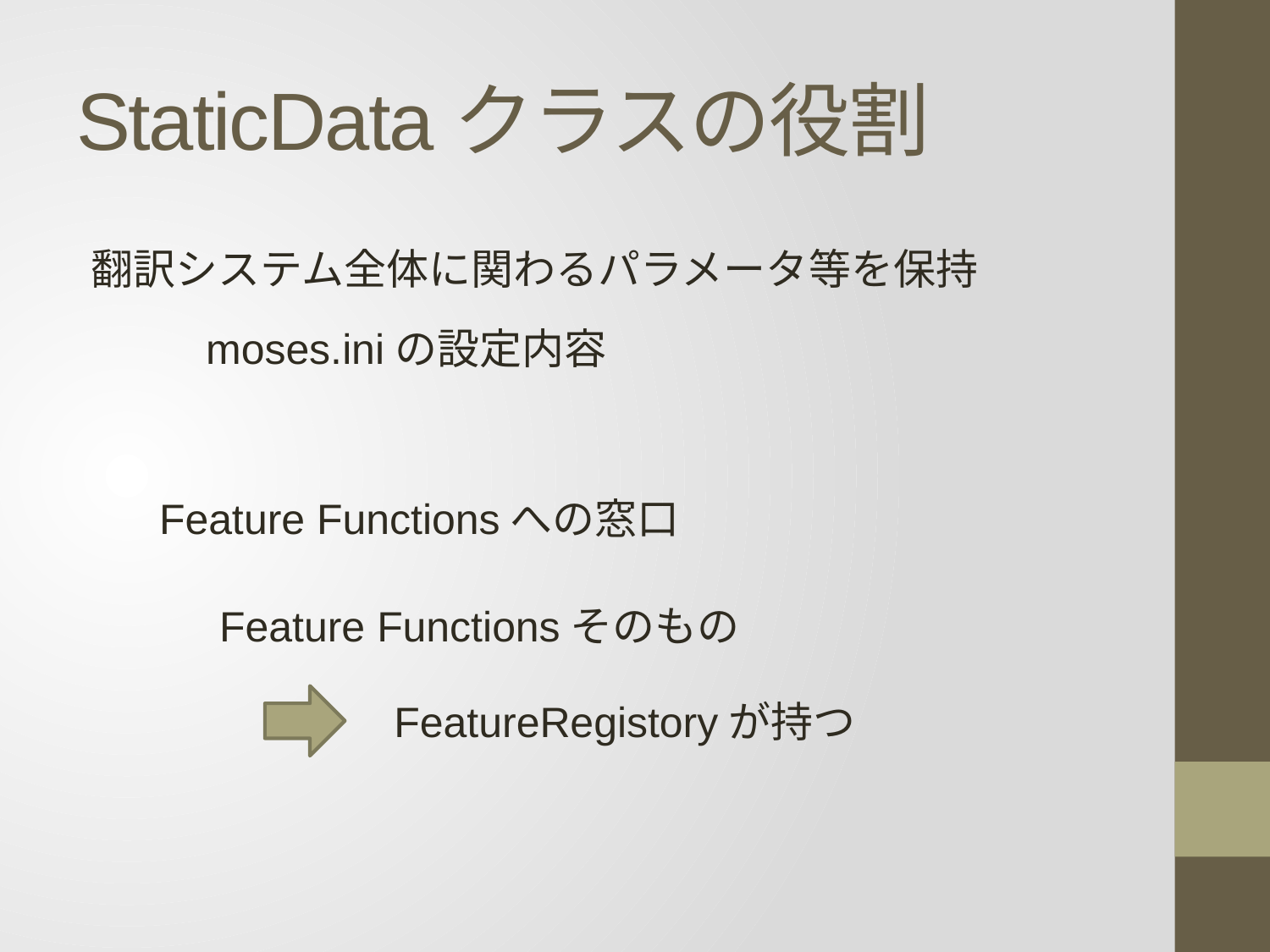

# StaticDataクラスの役割
翻訳システム全体に関わるパラメータ等を保持
moses.iniの設定内容
Feature Functionsへの窓口
Feature Functionsそのもの

FeatureRegistoryが持つ